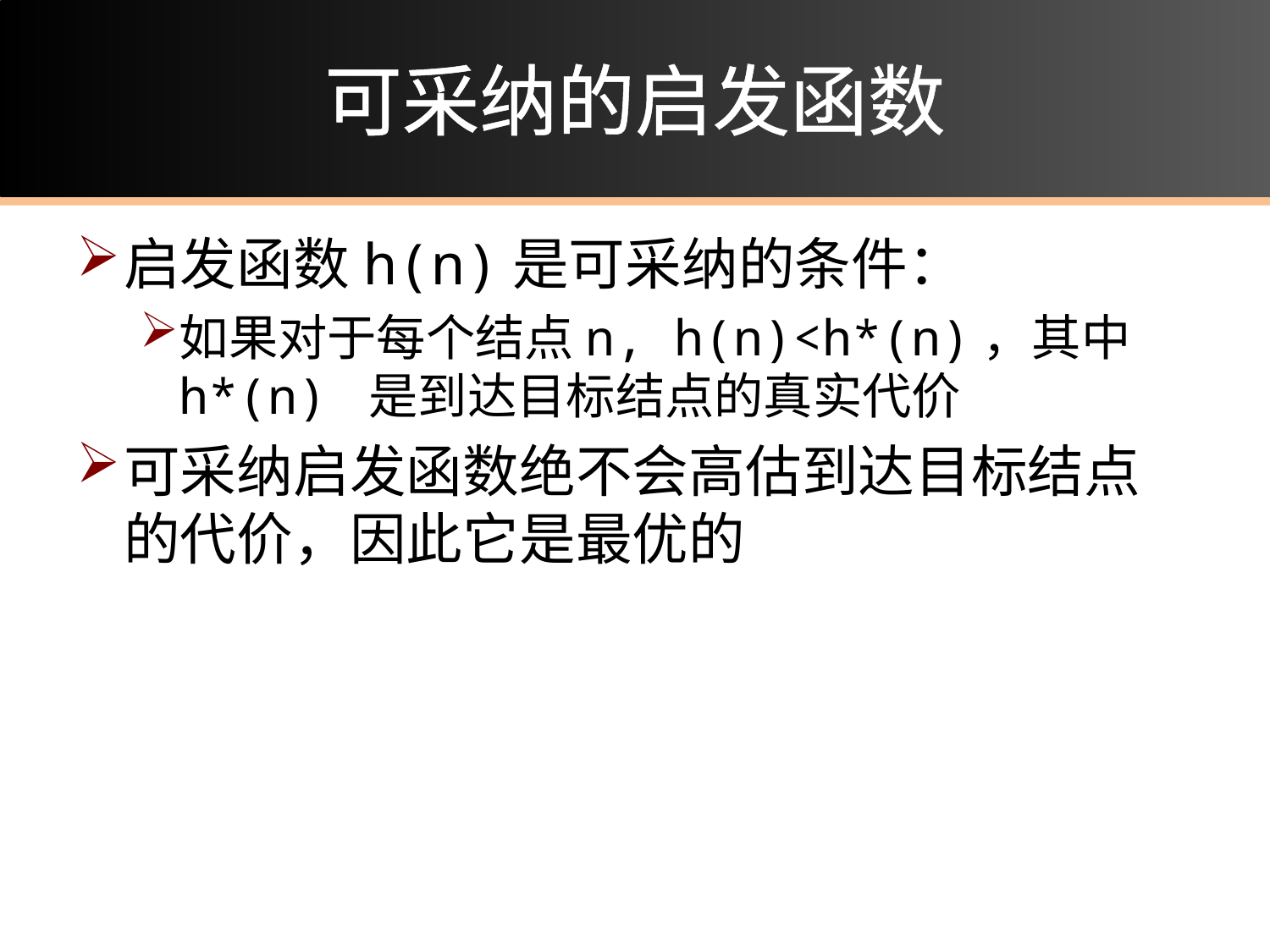

# 可采纳的启发函数
启发函数h(n)是可采纳的条件：
如果对于每个结点n, h(n)<h*(n)，其中h*(n) 是到达目标结点的真实代价
可采纳启发函数绝不会高估到达目标结点的代价，因此它是最优的